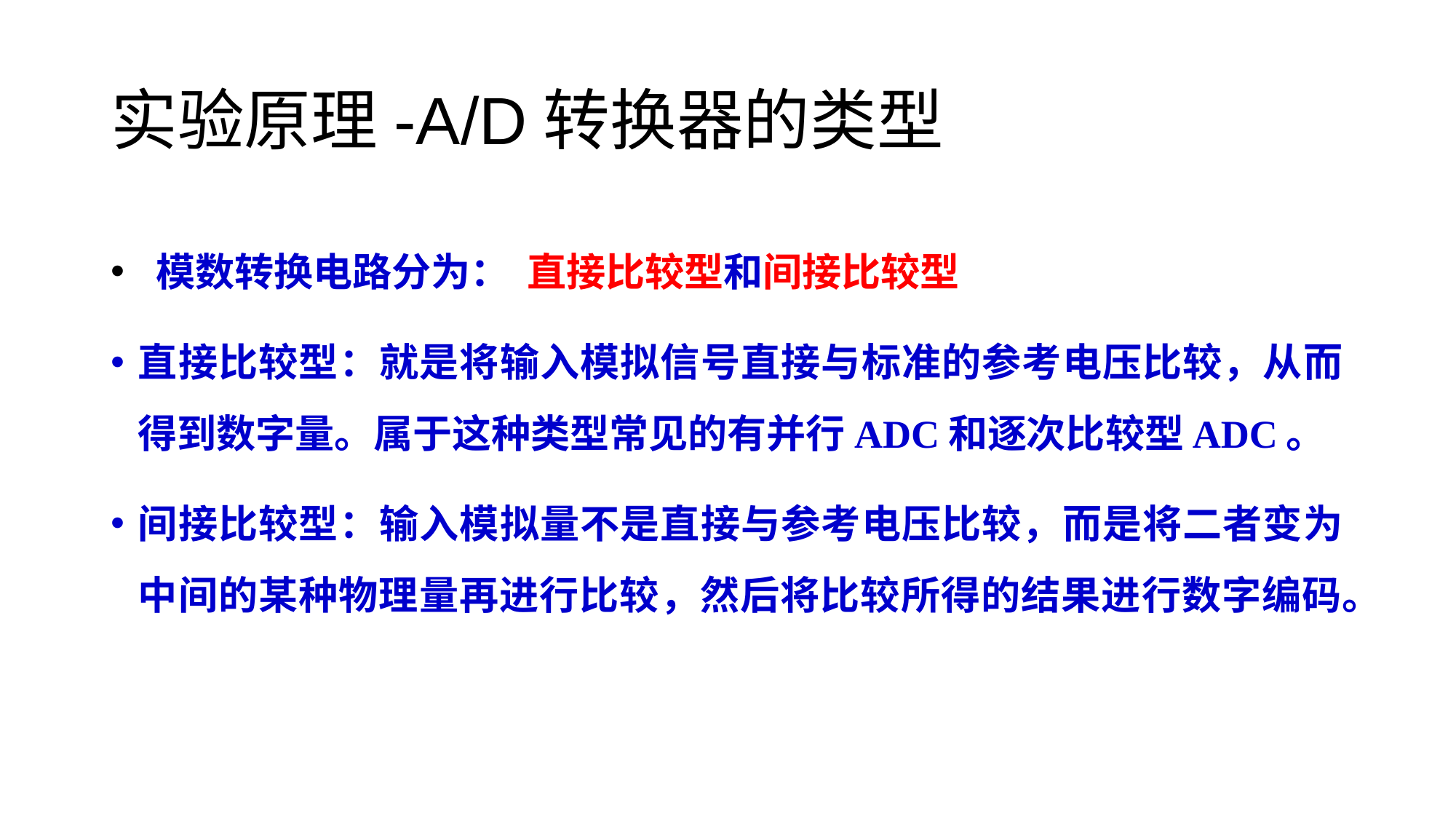

# 实验原理-A/D转换器的类型
 模数转换电路分为：  直接比较型和间接比较型
直接比较型：就是将输入模拟信号直接与标准的参考电压比较，从而得到数字量。属于这种类型常见的有并行ADC和逐次比较型ADC。
间接比较型：输入模拟量不是直接与参考电压比较，而是将二者变为中间的某种物理量再进行比较，然后将比较所得的结果进行数字编码。